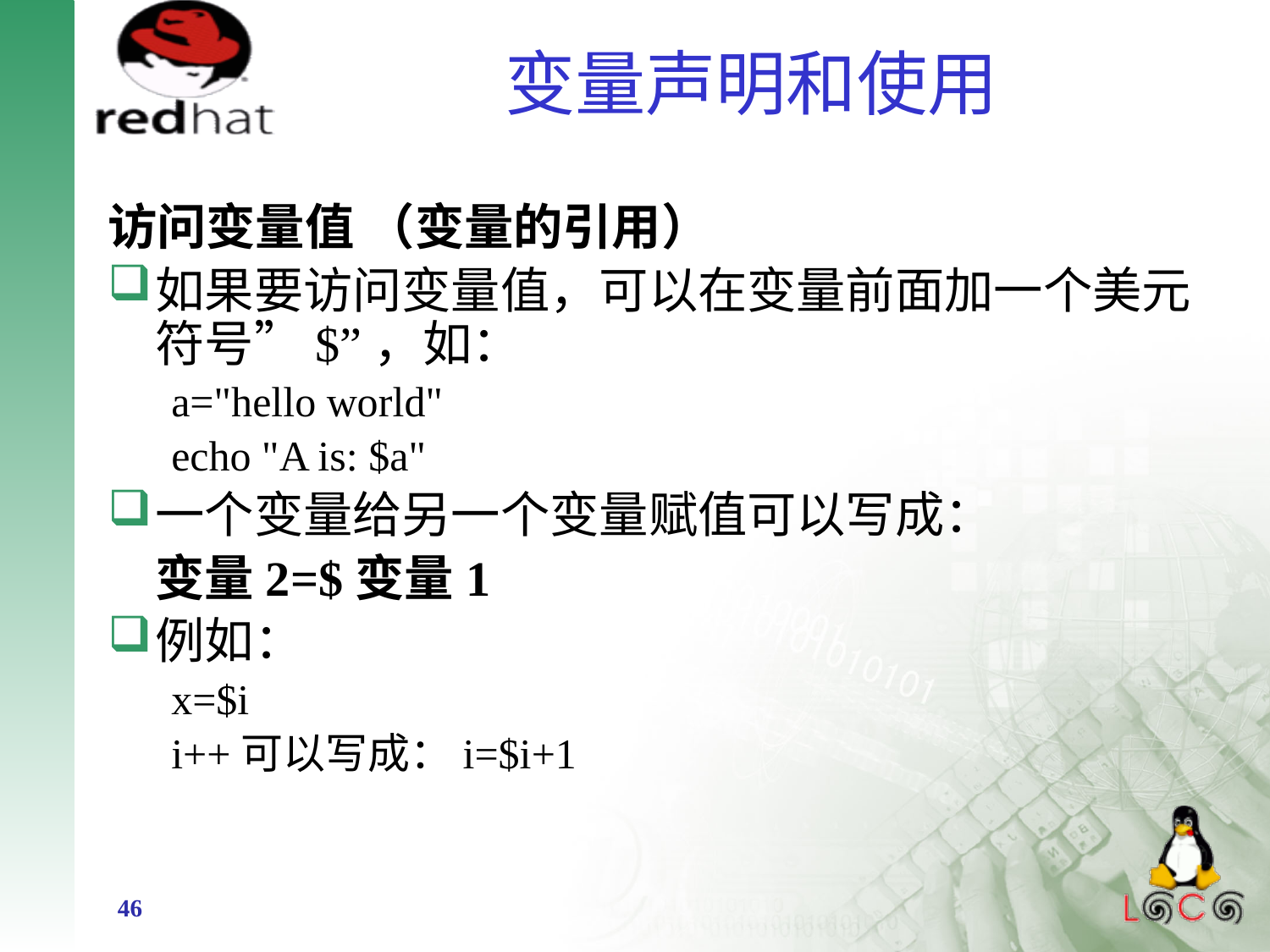

# 变量声明和使用
访问变量值 （变量的引用）
如果要访问变量值，可以在变量前面加一个美元符号”$”，如：
a="hello world"
echo "A is: $a"
一个变量给另一个变量赋值可以写成：
	变量2=$变量1
例如：
x=$i
i++可以写成：i=$i+1

46